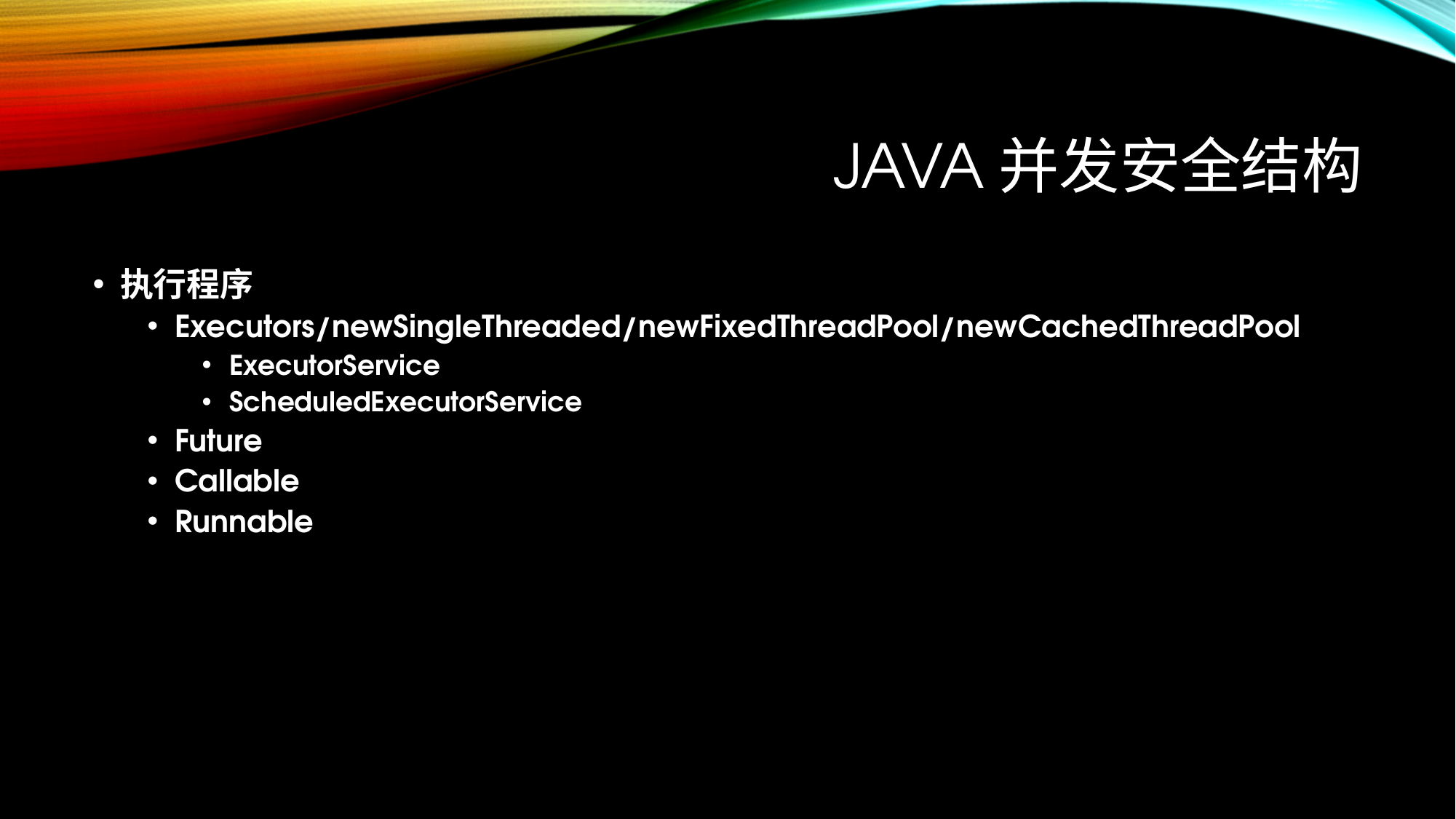

# java并发安全结构
执行程序
Executors/newSingleThreaded/newFixedThreadPool/newCachedThreadPool
ExecutorService
ScheduledExecutorService
Future
Callable
Runnable